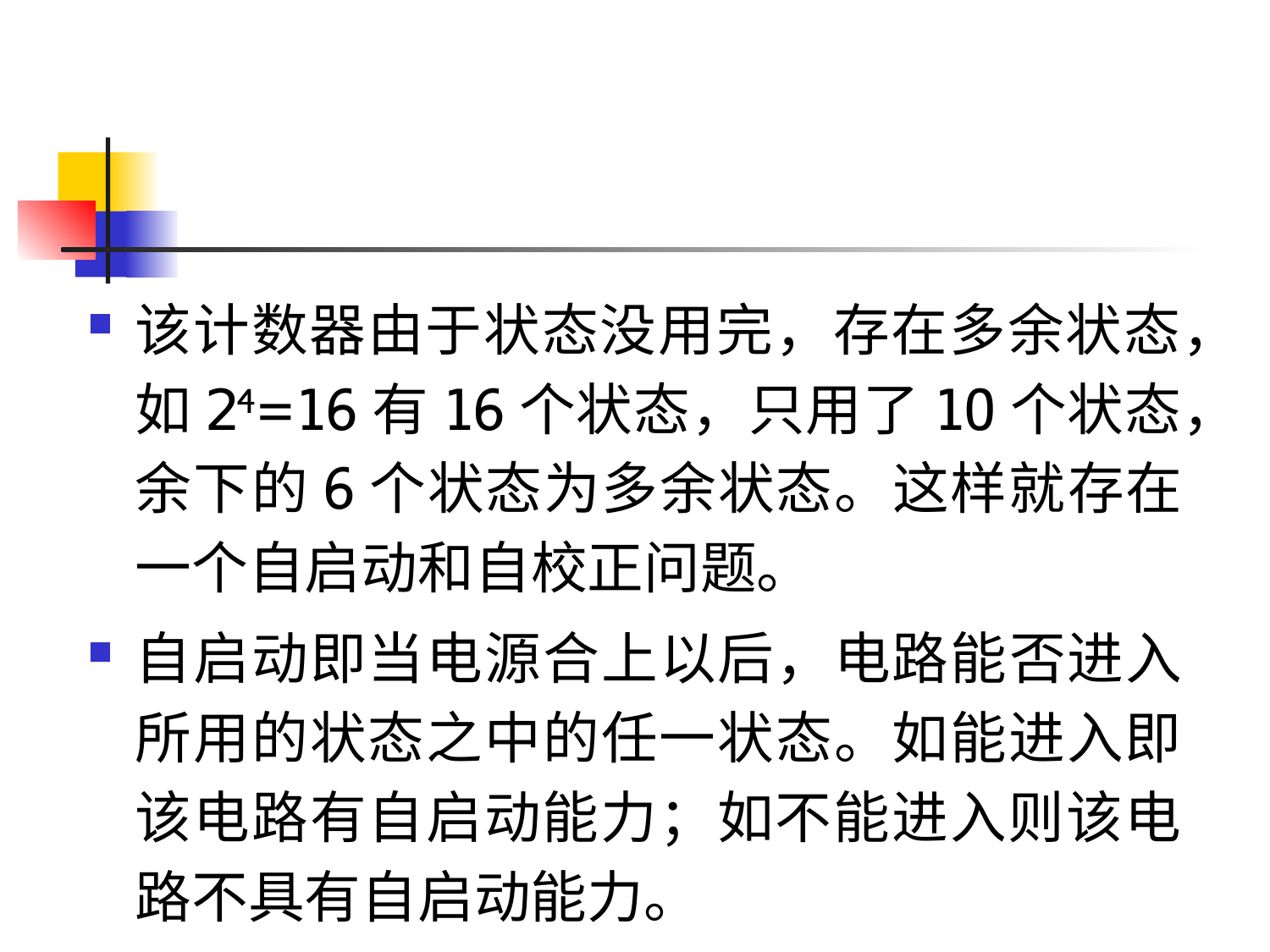

该计数器由于状态没用完，存在多余状态，如24=16有16个状态，只用了10个状态，余下的6个状态为多余状态。这样就存在一个自启动和自校正问题。
自启动即当电源合上以后，电路能否进入所用的状态之中的任一状态。如能进入即该电路有自启动能力；如不能进入则该电路不具有自启动能力。